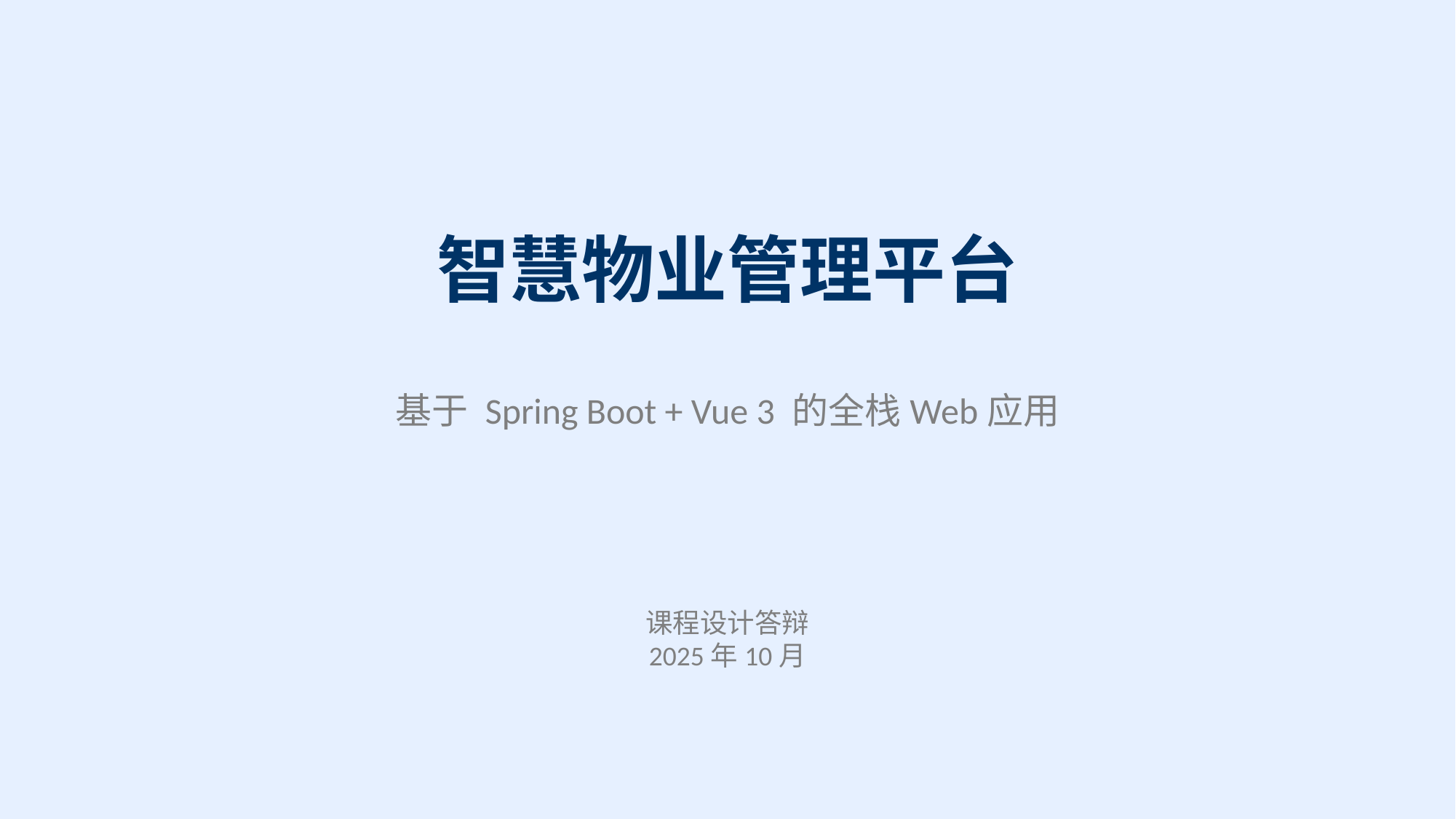

智慧物业管理平台
基于 Spring Boot + Vue 3 的全栈Web应用
课程设计答辩
2025年10月